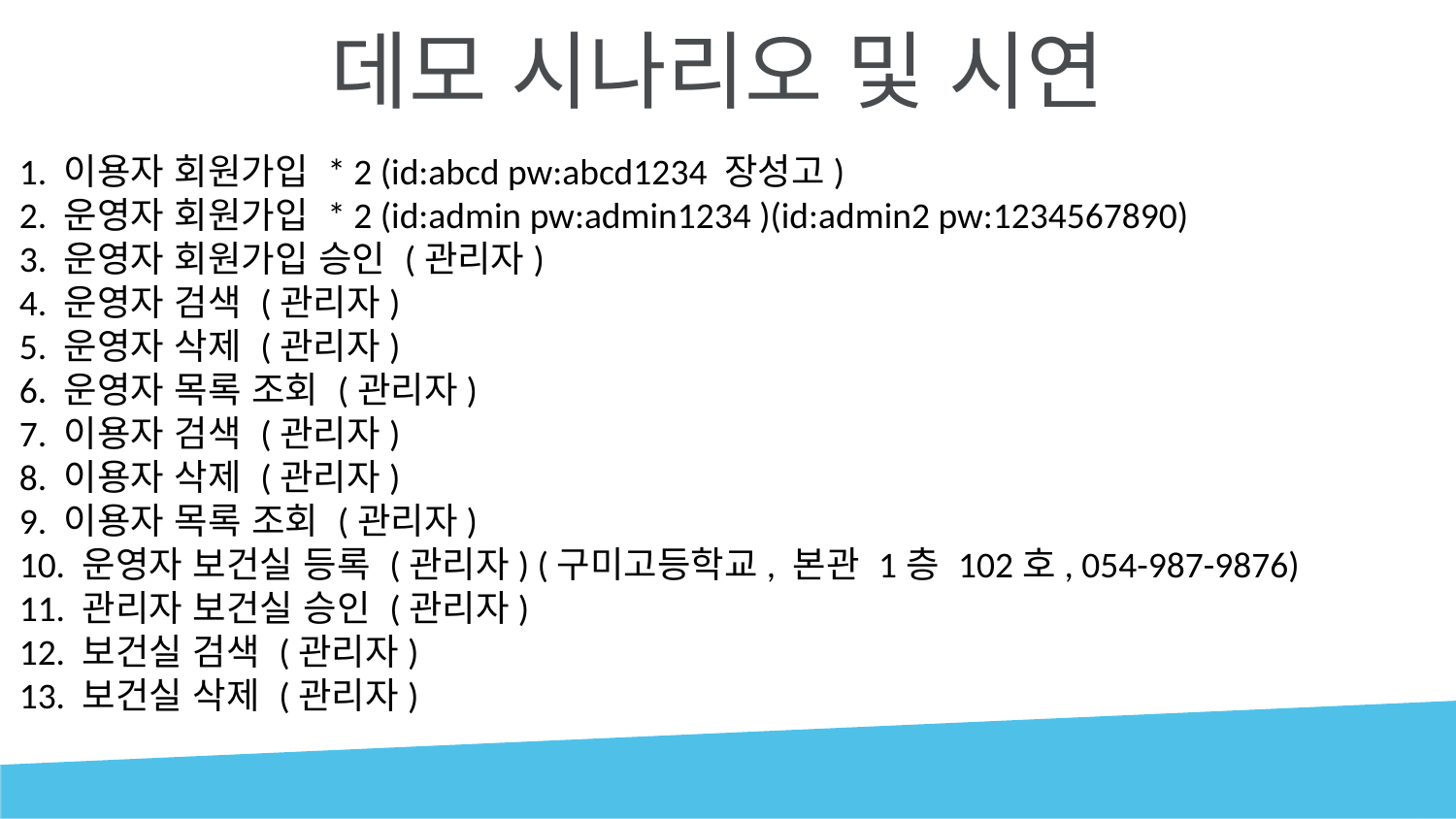

# 데모 시나리오 및 시연
1. 이용자 회원가입 * 2 (id:abcd pw:abcd1234 장성고)
2. 운영자 회원가입 * 2 (id:admin pw:admin1234 )(id:admin2 pw:1234567890)
3. 운영자 회원가입 승인 (관리자)
4. 운영자 검색 (관리자)
5. 운영자 삭제 (관리자)
6. 운영자 목록 조회 (관리자)
7. 이용자 검색 (관리자)
8. 이용자 삭제 (관리자)
9. 이용자 목록 조회 (관리자)
10. 운영자 보건실 등록 (관리자) (구미고등학교, 본관 1층 102호, 054-987-9876)
11. 관리자 보건실 승인 (관리자)
12. 보건실 검색 (관리자)
13. 보건실 삭제 (관리자)